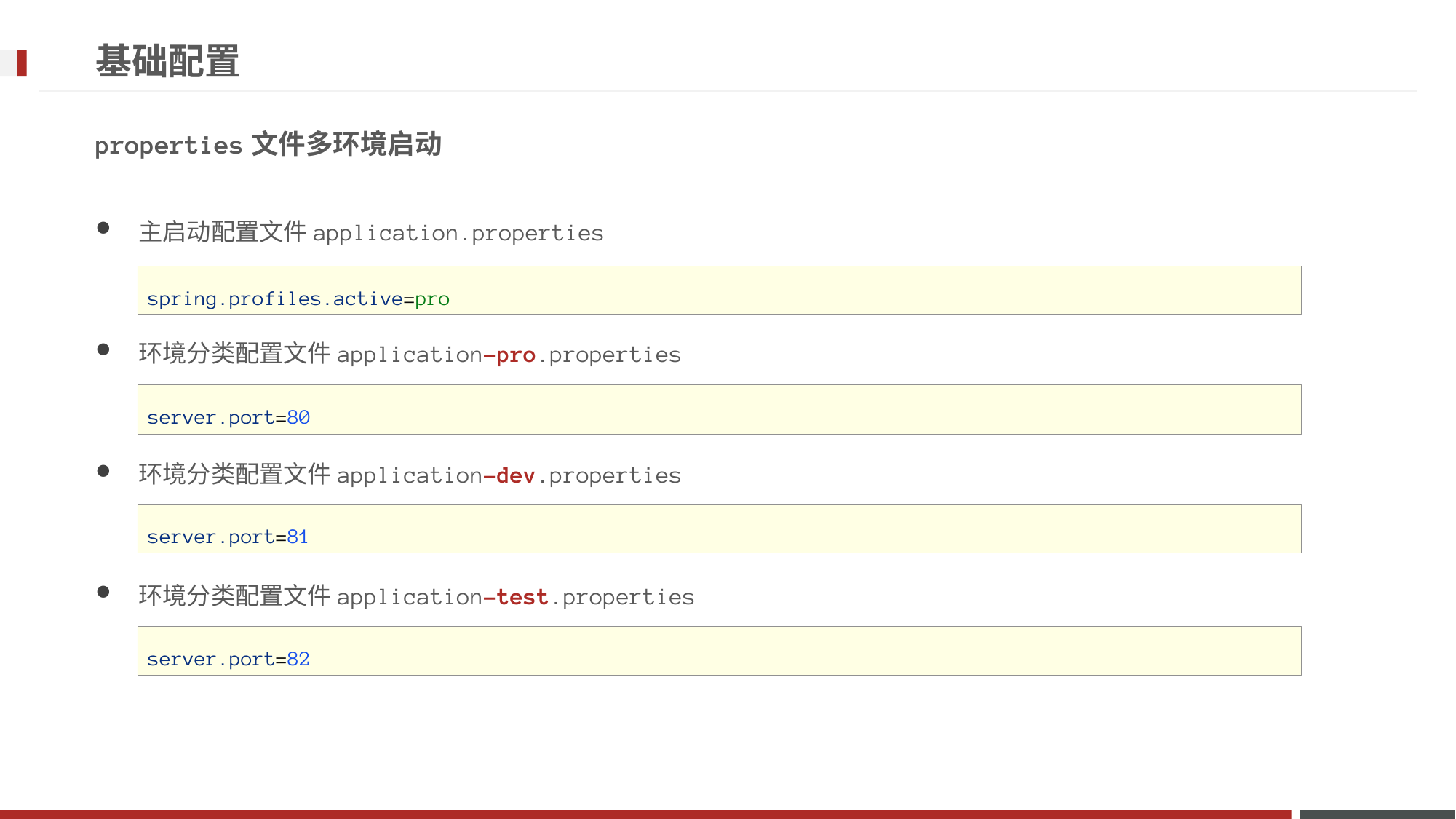

# 基础配置
properties文件多环境启动
主启动配置文件application.properties

环境分类配置文件application-pro.properties

环境分类配置文件application-dev.properties

环境分类配置文件application-test.properties

spring.profiles.active=pro
server.port=80
server.port=81
server.port=82